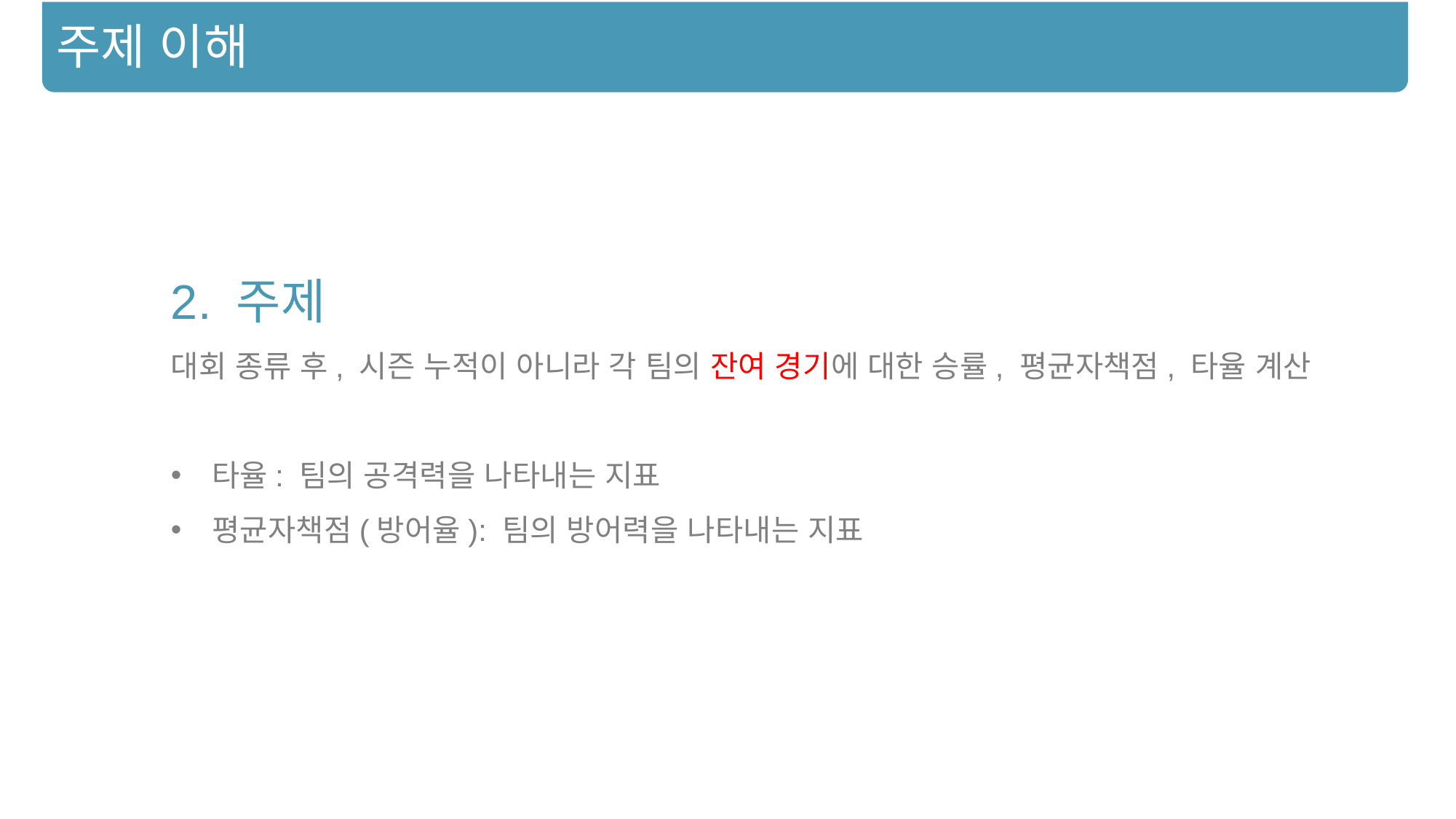

주제 이해
2. 주제
대회 종류 후, 시즌 누적이 아니라 각 팀의 잔여 경기에 대한 승률, 평균자책점, 타율 계산

타율: 팀의 공격력을 나타내는 지표
평균자책점(방어율): 팀의 방어력을 나타내는 지표